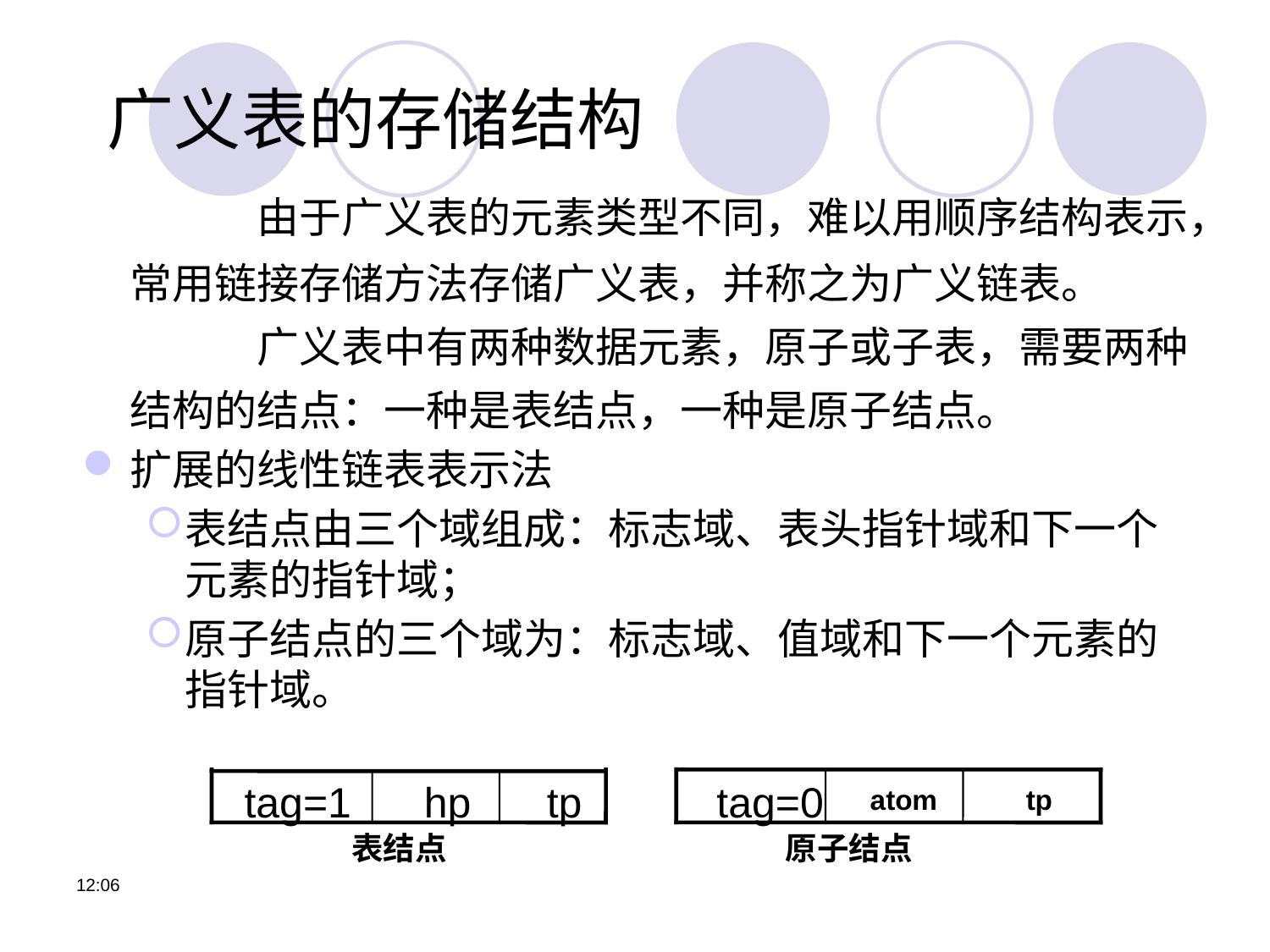

# 广义表的存储结构
		由于广义表的元素类型不同，难以用顺序结构表示，常用链接存储方法存储广义表，并称之为广义链表。
		广义表中有两种数据元素，原子或子表，需要两种结构的结点：一种是表结点，一种是原子结点。
扩展的线性链表表示法
表结点由三个域组成：标志域、表头指针域和下一个元素的指针域；
原子结点的三个域为：标志域、值域和下一个元素的指针域。
 tag=1

  hp

  tp

表结点
 tag=0

atom
 tp

原子结点
12:06